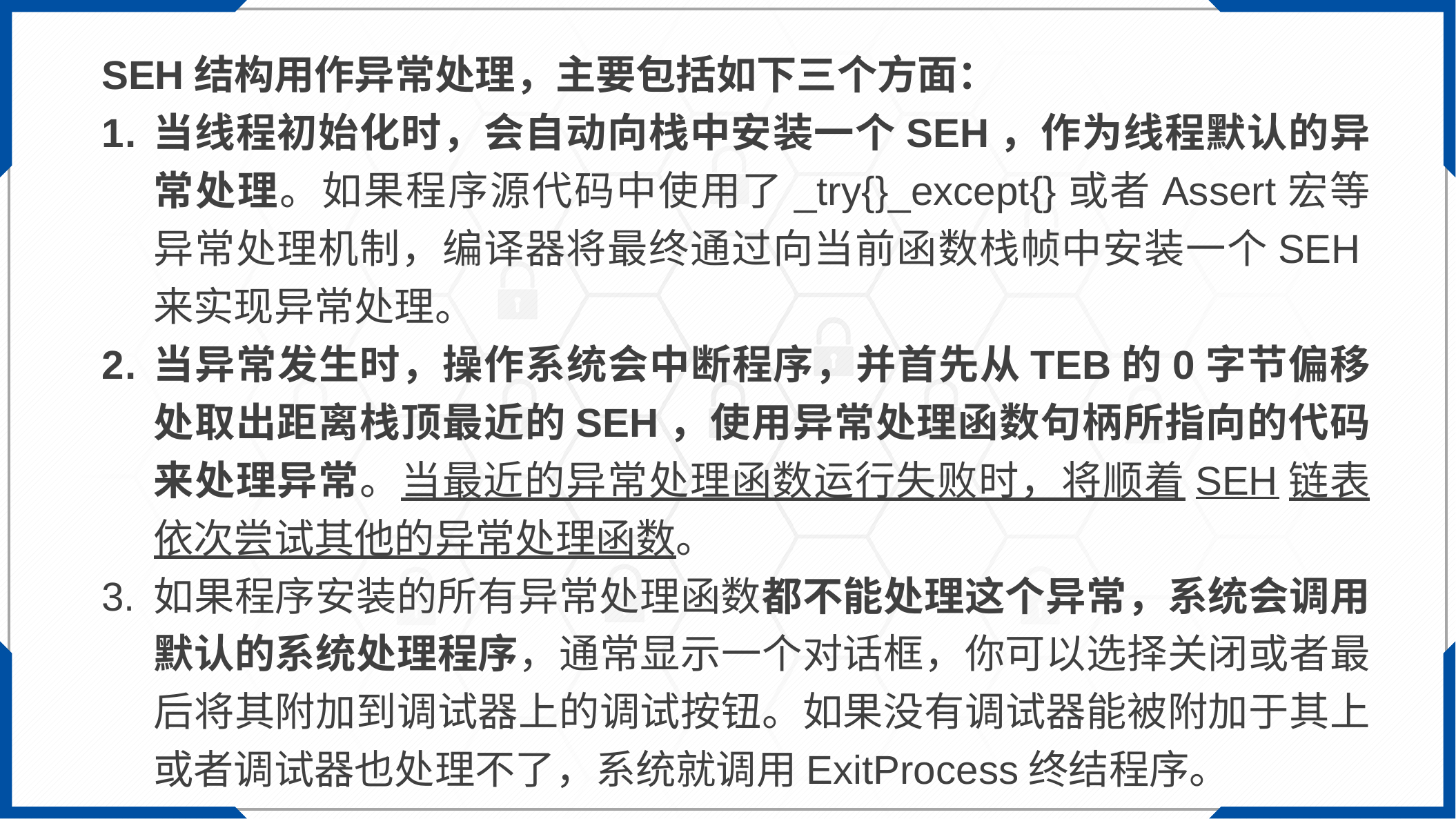

SEH结构用作异常处理，主要包括如下三个方面：
当线程初始化时，会自动向栈中安装一个SEH，作为线程默认的异常处理。如果程序源代码中使用了_try{}_except{}或者Assert宏等异常处理机制，编译器将最终通过向当前函数栈帧中安装一个SEH来实现异常处理。
当异常发生时，操作系统会中断程序，并首先从TEB的0字节偏移处取出距离栈顶最近的SEH，使用异常处理函数句柄所指向的代码来处理异常。当最近的异常处理函数运行失败时，将顺着SEH链表依次尝试其他的异常处理函数。
如果程序安装的所有异常处理函数都不能处理这个异常，系统会调用默认的系统处理程序，通常显示一个对话框，你可以选择关闭或者最后将其附加到调试器上的调试按钮。如果没有调试器能被附加于其上或者调试器也处理不了，系统就调用ExitProcess终结程序。